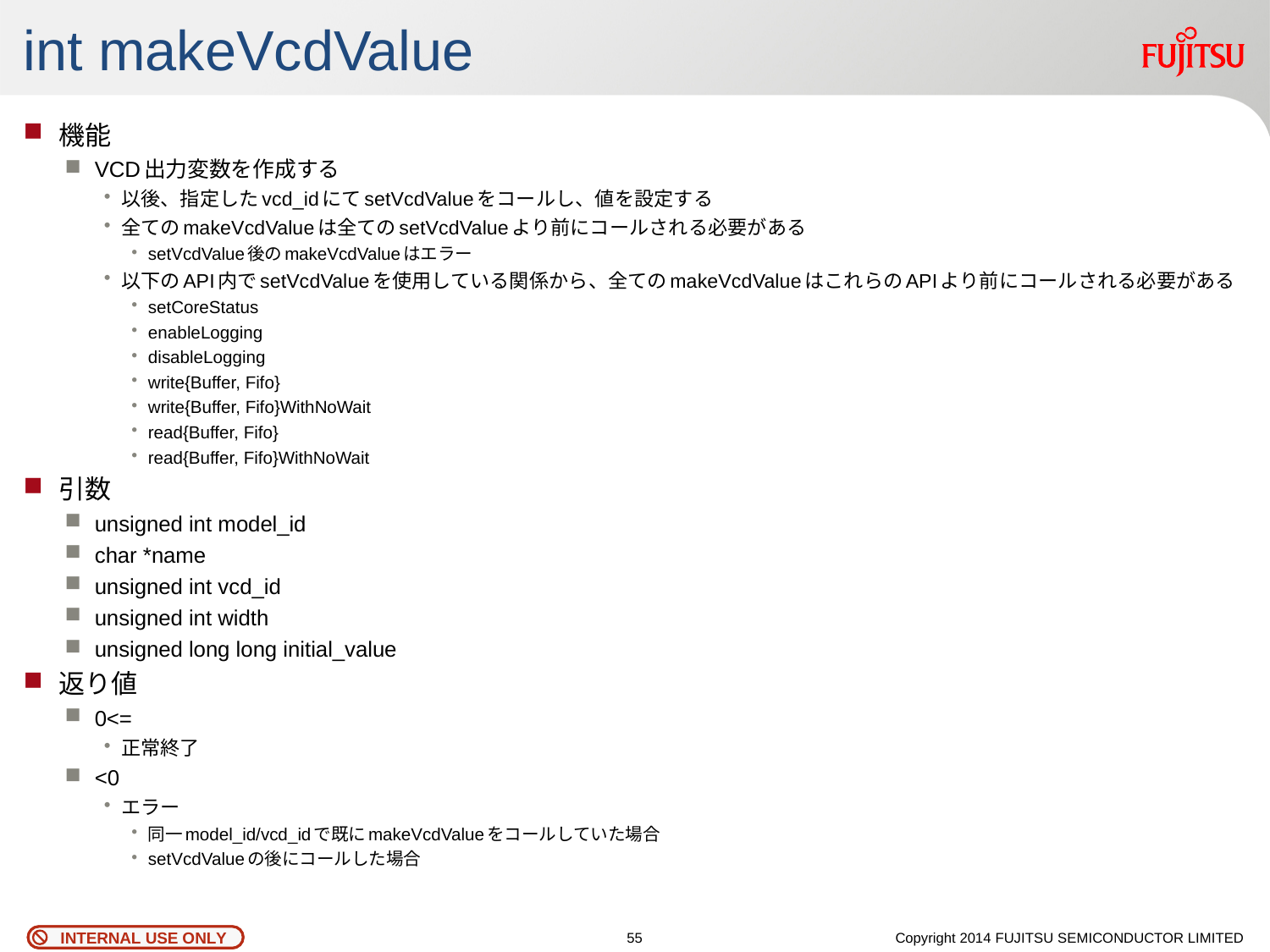

# int makeVcdValue
機能
VCD出力変数を作成する
以後、指定したvcd_idにてsetVcdValueをコールし、値を設定する
全てのmakeVcdValueは全てのsetVcdValueより前にコールされる必要がある
setVcdValue後のmakeVcdValueはエラー
以下のAPI内でsetVcdValueを使用している関係から、全てのmakeVcdValueはこれらのAPIより前にコールされる必要がある
setCoreStatus
enableLogging
disableLogging
write{Buffer, Fifo}
write{Buffer, Fifo}WithNoWait
read{Buffer, Fifo}
read{Buffer, Fifo}WithNoWait
引数
unsigned int model_id
char *name
unsigned int vcd_id
unsigned int width
unsigned long long initial_value
返り値
0<=
正常終了
<0
エラー
同一model_id/vcd_idで既にmakeVcdValueをコールしていた場合
setVcdValueの後にコールした場合

55
Copyright 2014 FUJITSU SEMICONDUCTOR LIMITED